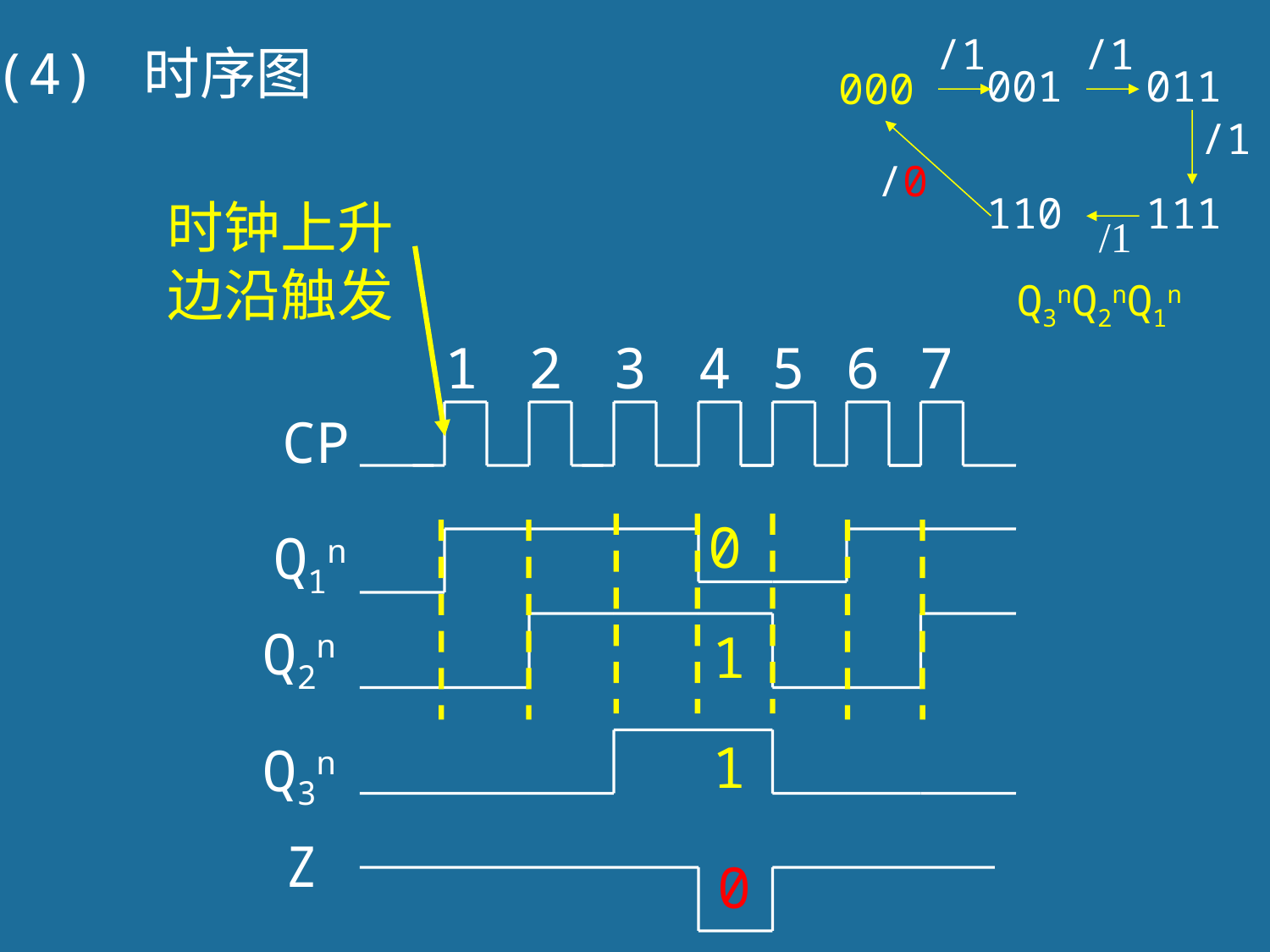

/1
/1
001
011
000

/1

/0
110
111
/1

(4) 时序图
时钟上升边沿触发

Q3nQ2nQ1n
1
2
3
4
5
6
7
CP
Q1n

Q2n

Q3n

0

1
1
Z

0
21